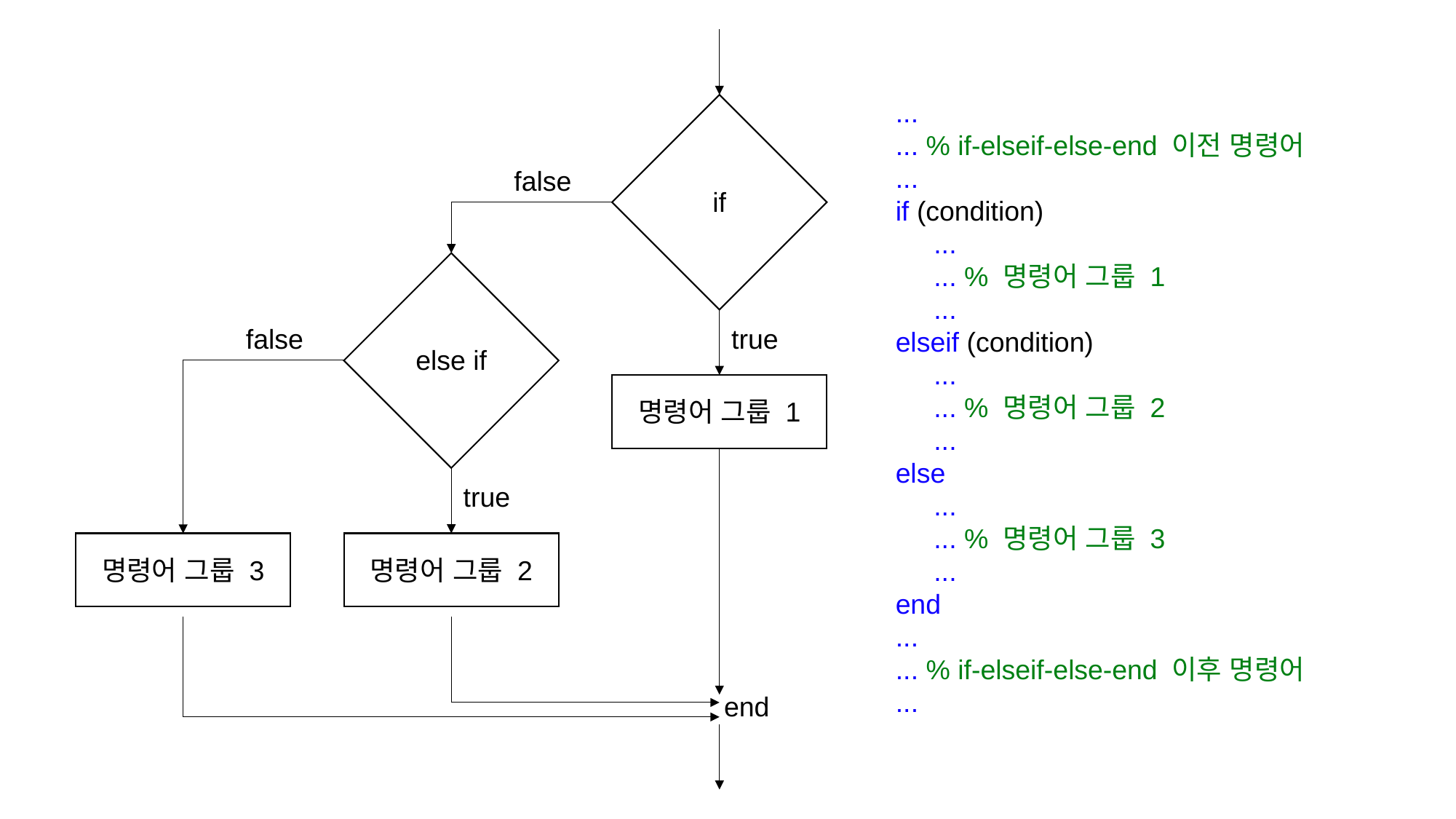

false
if

false
true
else if

명령어 그룹 1
true

명령어 그룹 3
명령어 그룹 2
end
...
... % if-elseif-else-end 이전 명령어
...
if (condition)
     ...
     ... % 명령어 그룹 1
     ...
elseif (condition)
     ...
     ... % 명령어 그룹 2
     ...
else
     ...
     ... % 명령어 그룹 3
     ...
end
...
... % if-elseif-else-end 이후 명령어
...